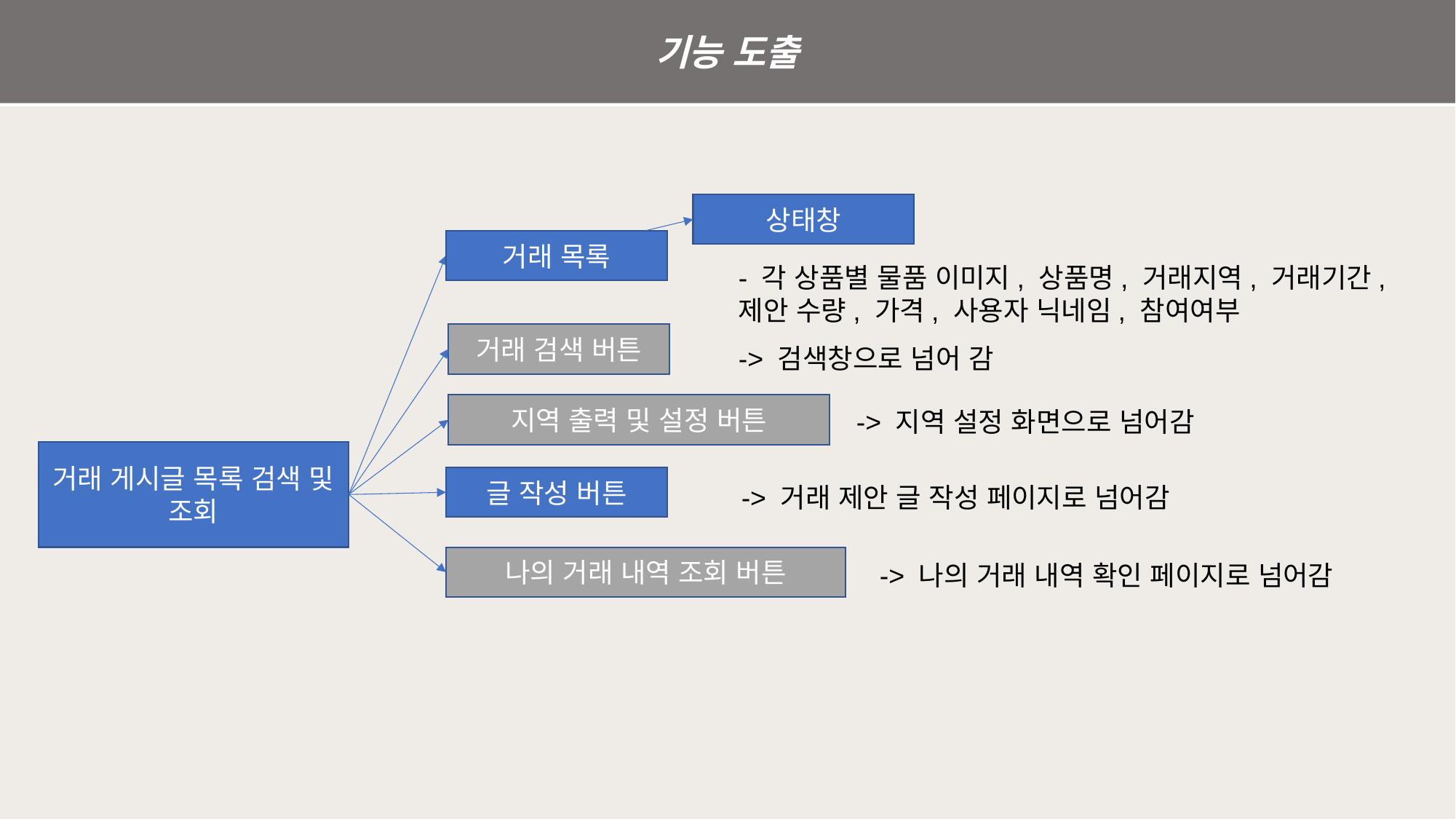

기능 도출
상태창
거래 목록
- 각 상품별 물품 이미지, 상품명, 거래지역, 거래기간, 제안 수량, 가격, 사용자 닉네임, 참여여부
거래 검색 버튼
-> 검색창으로 넘어 감
지역 출력 및 설정 버튼
-> 지역 설정 화면으로 넘어감
거래 게시글 목록 검색 및 조회
글 작성 버튼
-> 거래 제안 글 작성 페이지로 넘어감
나의 거래 내역 조회 버튼
-> 나의 거래 내역 확인 페이지로 넘어감